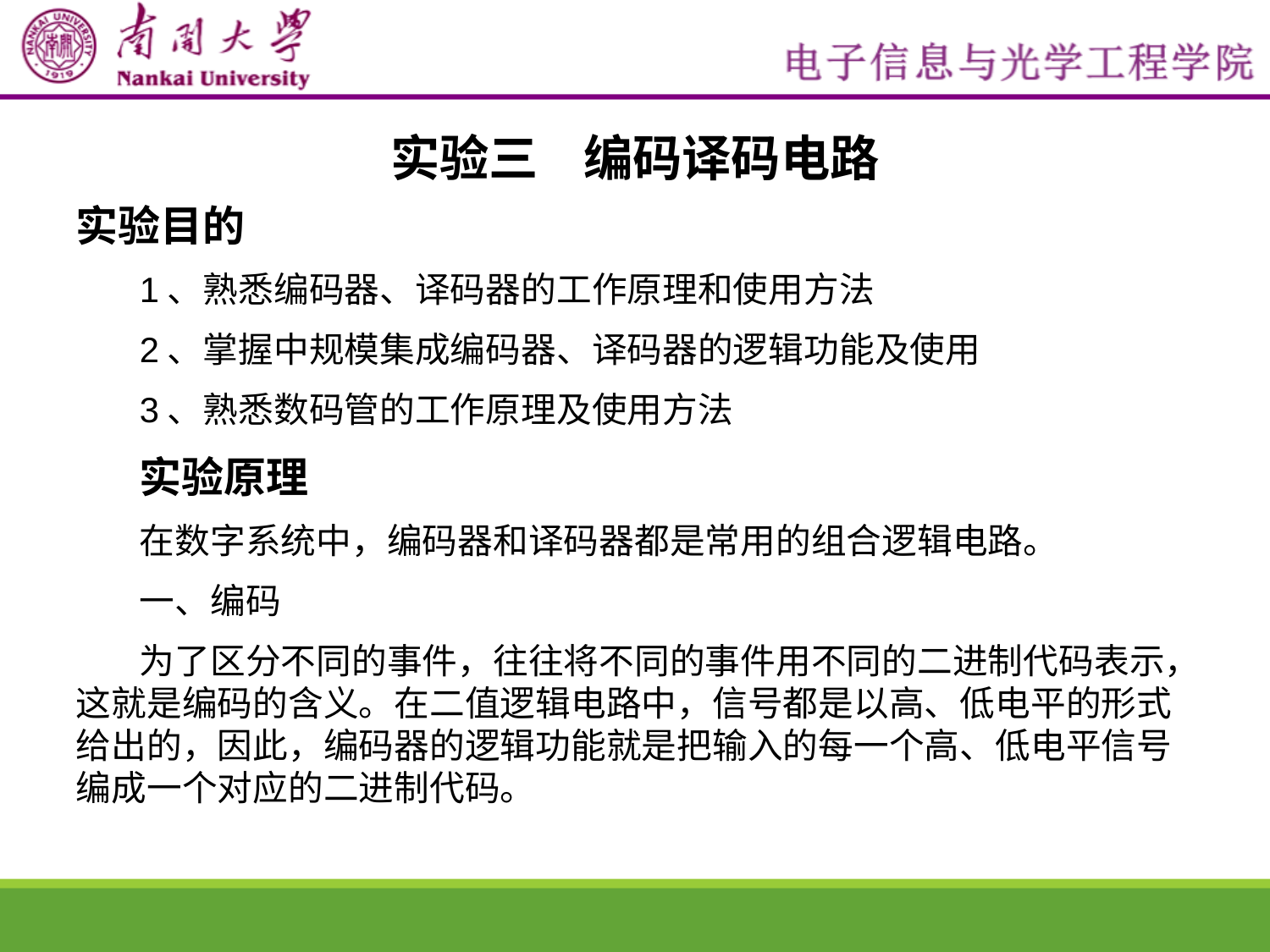

实验三    编码译码电路
实验目的
1、熟悉编码器、译码器的工作原理和使用方法
2、掌握中规模集成编码器、译码器的逻辑功能及使用
3、熟悉数码管的工作原理及使用方法
实验原理
在数字系统中，编码器和译码器都是常用的组合逻辑电路。
一、编码
为了区分不同的事件，往往将不同的事件用不同的二进制代码表示，这就是编码的含义。在二值逻辑电路中，信号都是以高、低电平的形式给出的，因此，编码器的逻辑功能就是把输入的每一个高、低电平信号编成一个对应的二进制代码。
1